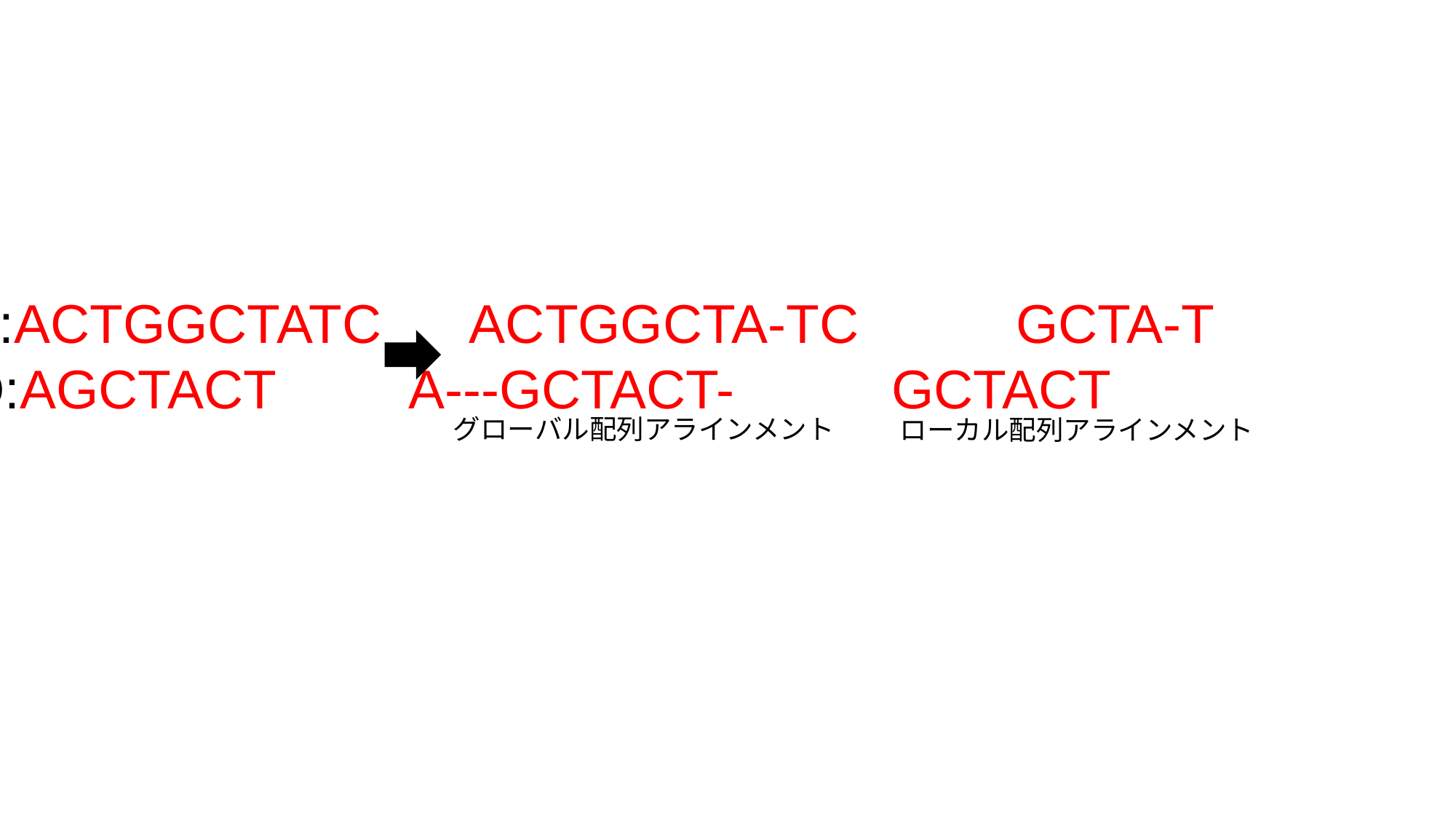

P:ACTGGCTATC      ACTGGCTA-TC     　GCTA-T
Q:AGCTACT         A---GCTACT-     　GCTACT

グローバル配列アラインメント
ローカル配列アラインメント